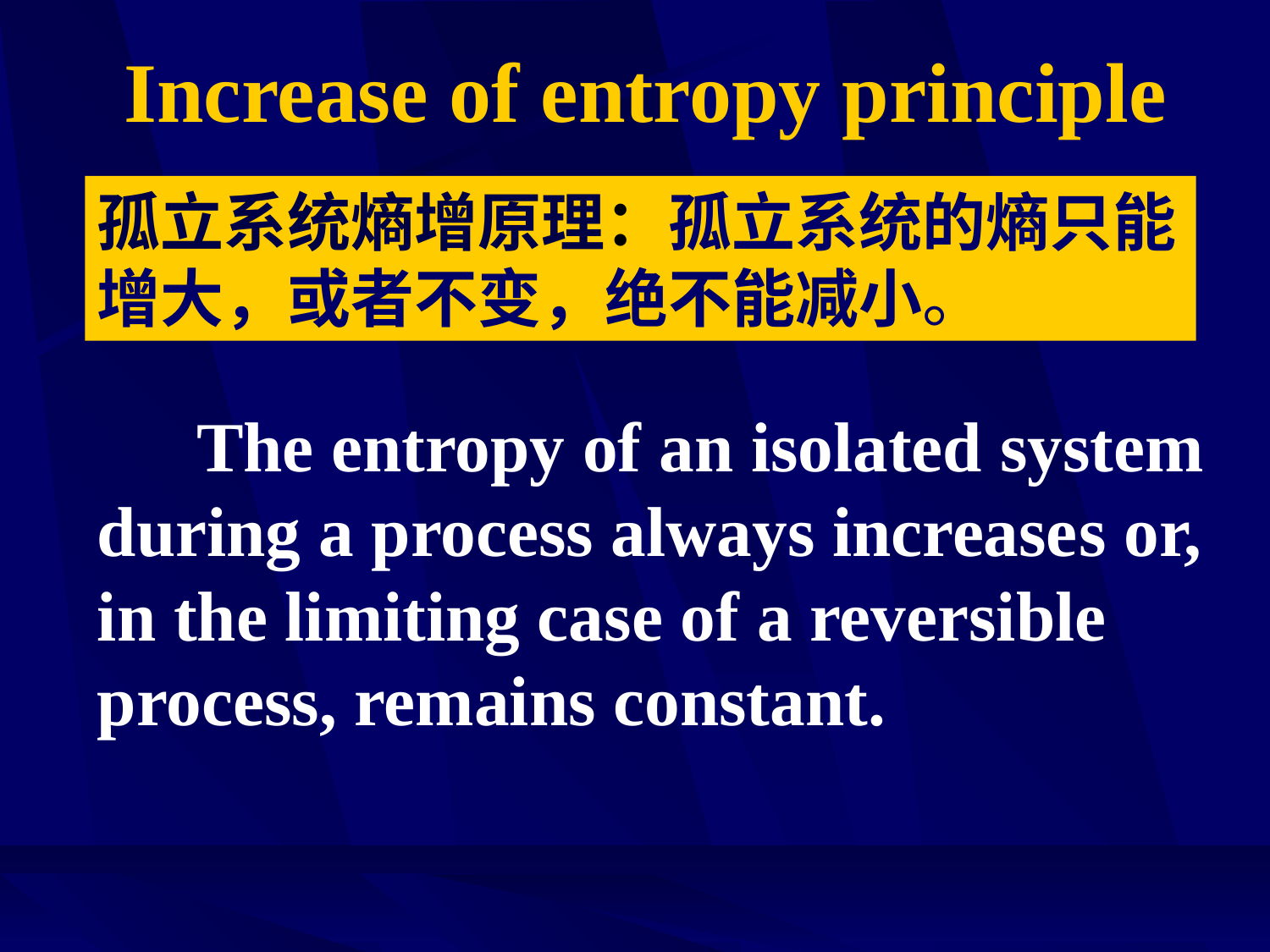

# Increase of entropy principle
孤立系统熵增原理：孤立系统的熵只能增大，或者不变，绝不能减小。
       The entropy of an isolated system during a process always increases or, in the limiting case of a reversible process, remains constant.